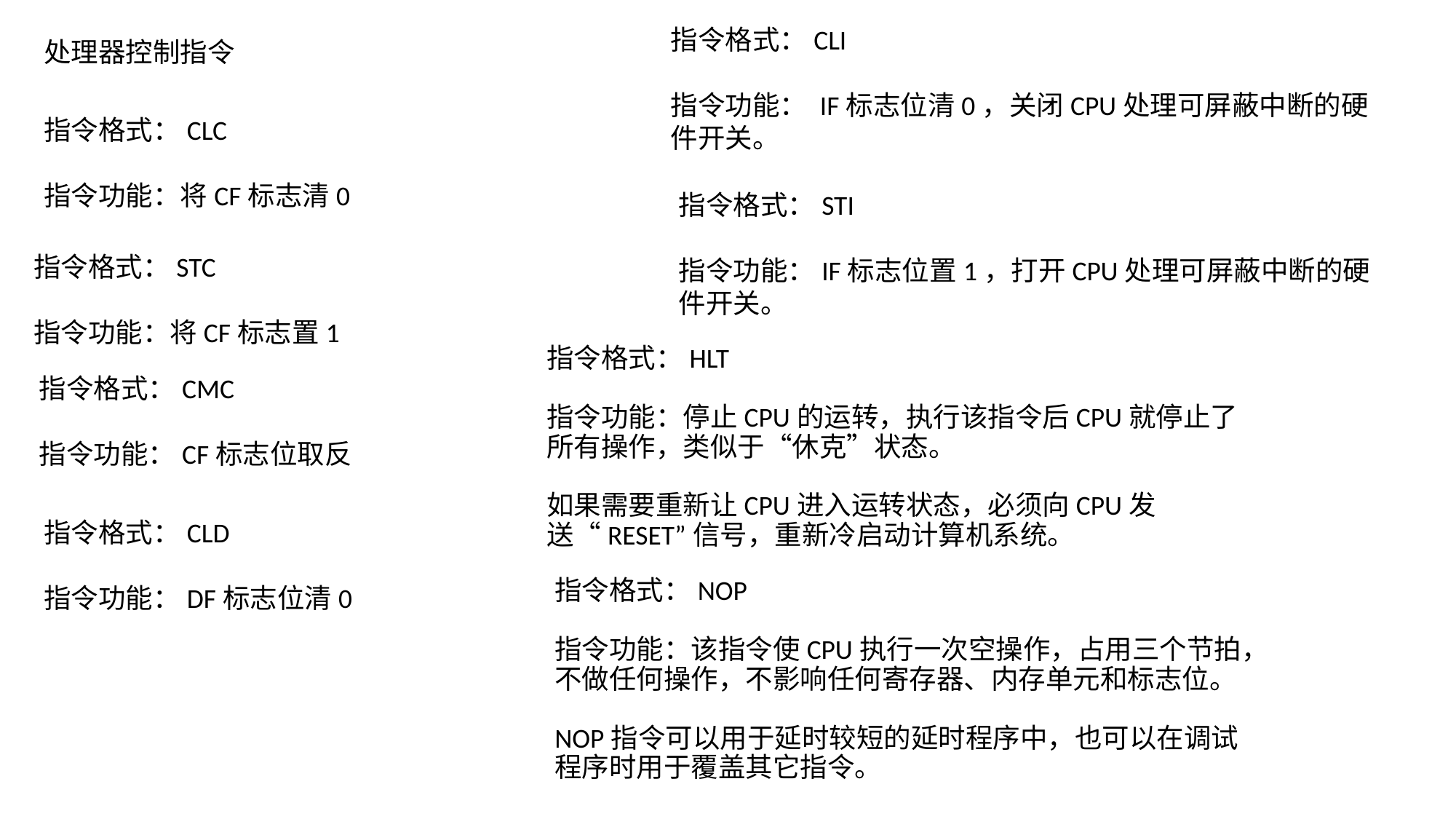

指令格式：CLI

指令功能： IF标志位清0，关闭CPU处理可屏蔽中断的硬件开关。
处理器控制指令
指令格式：CLC

指令功能：将CF标志清0
指令格式：STI

指令功能：IF标志位置1，打开CPU处理可屏蔽中断的硬件开关。
指令格式：STC

指令功能：将CF标志置1
指令格式：HLT

指令功能：停止CPU的运转，执行该指令后CPU就停止了所有操作，类似于“休克”状态。

如果需要重新让CPU进入运转状态，必须向CPU发送“RESET”信号，重新冷启动计算机系统。
指令格式：CMC

指令功能：CF标志位取反
指令格式：CLD

指令功能：DF标志位清0
指令格式：NOP

指令功能：该指令使CPU执行一次空操作，占用三个节拍，不做任何操作，不影响任何寄存器、内存单元和标志位。

NOP指令可以用于延时较短的延时程序中，也可以在调试程序时用于覆盖其它指令。